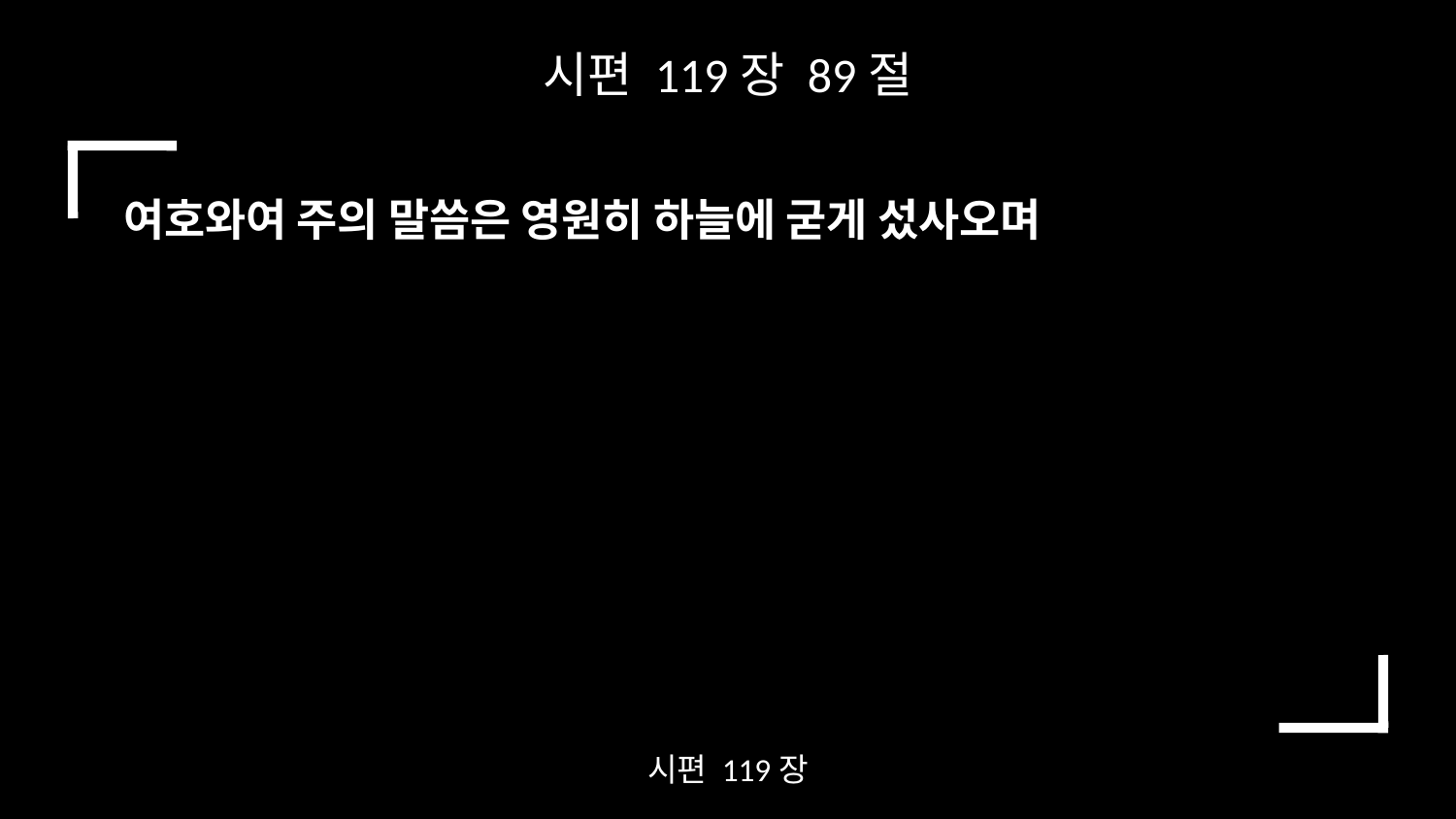

시편 119장 89절

여호와여 주의 말씀은 영원히 하늘에 굳게 섰사오며

시편 119장